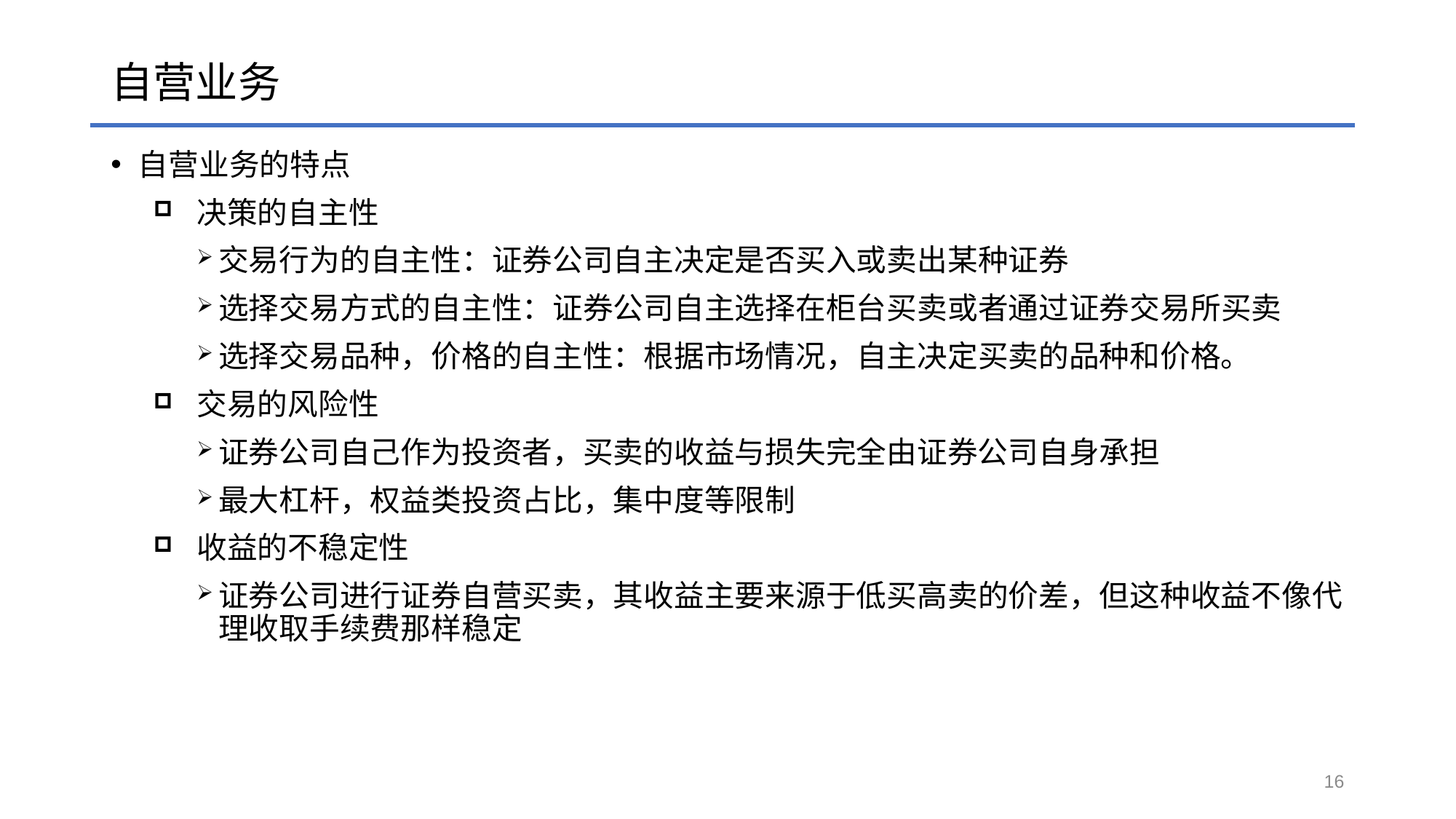

# 自营业务
自营业务的特点
决策的自主性
交易行为的自主性：证券公司自主决定是否买入或卖出某种证券
选择交易方式的自主性：证券公司自主选择在柜台买卖或者通过证券交易所买卖
选择交易品种，价格的自主性：根据市场情况，自主决定买卖的品种和价格。
交易的风险性
证券公司自己作为投资者，买卖的收益与损失完全由证券公司自身承担
最大杠杆，权益类投资占比，集中度等限制
收益的不稳定性
证券公司进行证券自营买卖，其收益主要来源于低买高卖的价差，但这种收益不像代理收取手续费那样稳定
16